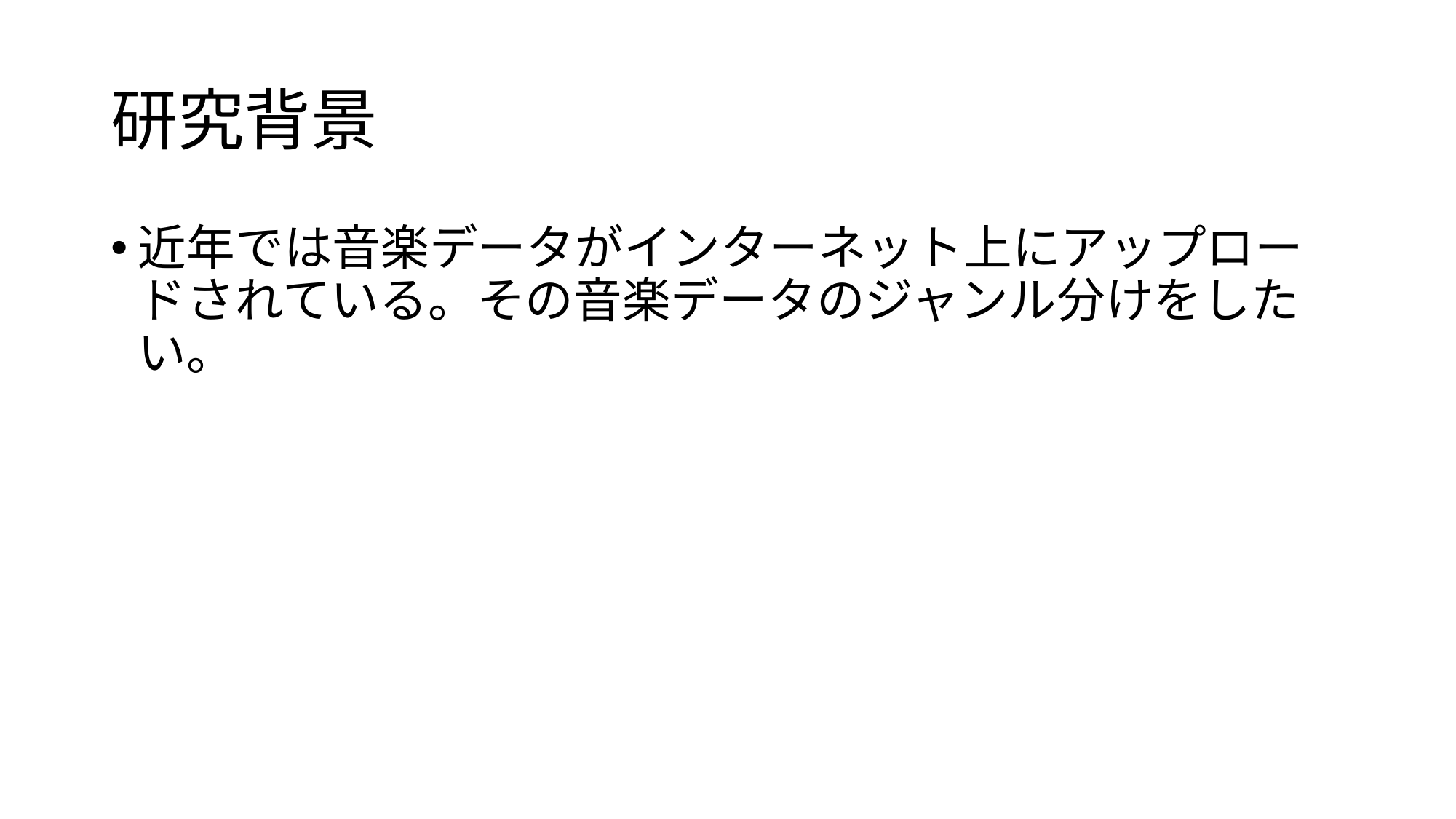

# 研究背景
近年では音楽データがインターネット上にアップロードされている。その音楽データのジャンル分けをしたい。